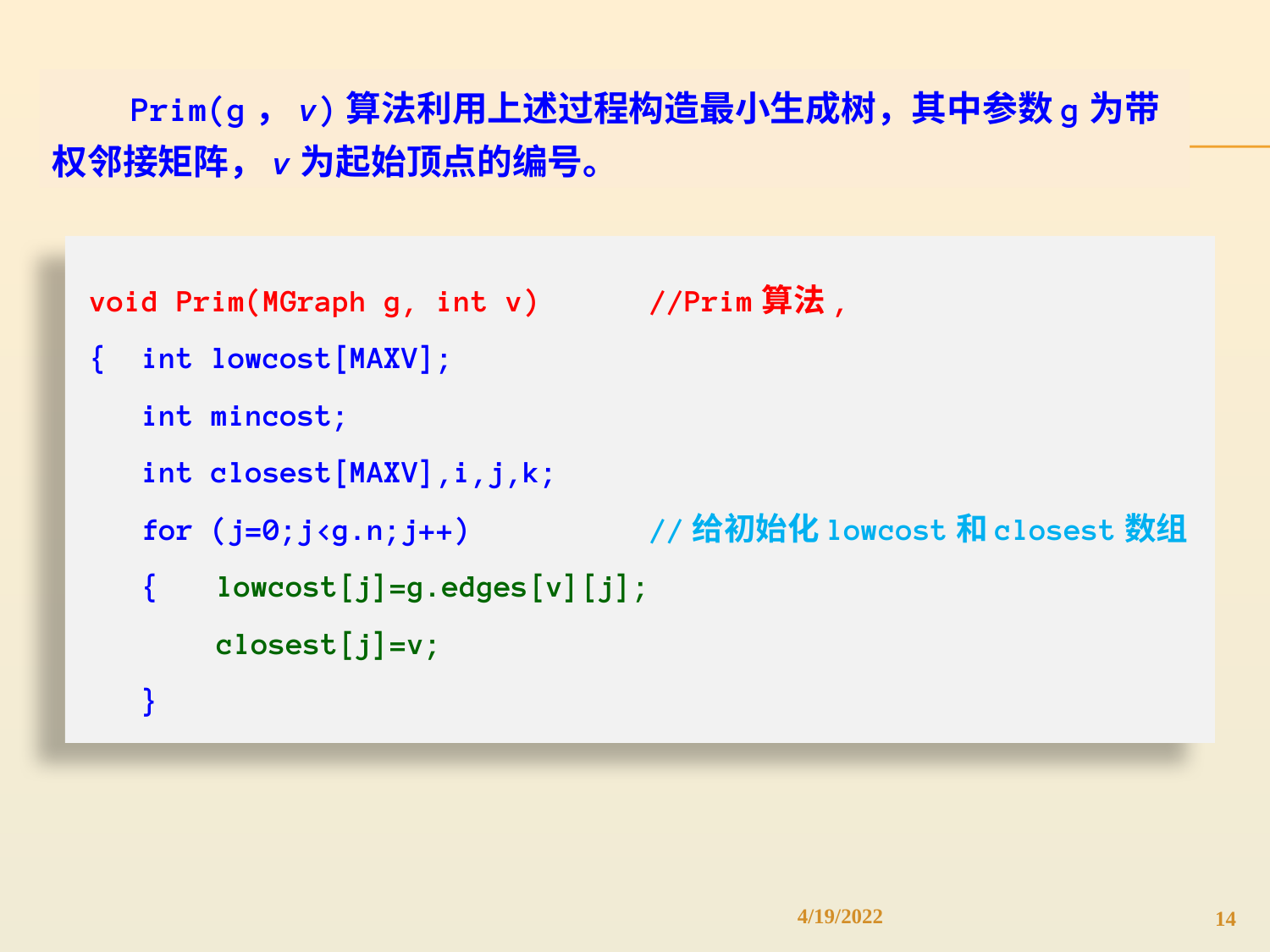

Prim(g，v)算法利用上述过程构造最小生成树，其中参数g为带权邻接矩阵，v为起始顶点的编号。
void Prim(MGraph g, int v)	   //Prim算法,
{  int lowcost[MAXV];
   int mincost;
   int closest[MAXV],i,j,k;
   for (j=0;j<g.n;j++)	   //给初始化lowcost和closest数组
   {	lowcost[j]=g.edges[v][j];
	closest[j]=v;
   }
4/19/2022
14